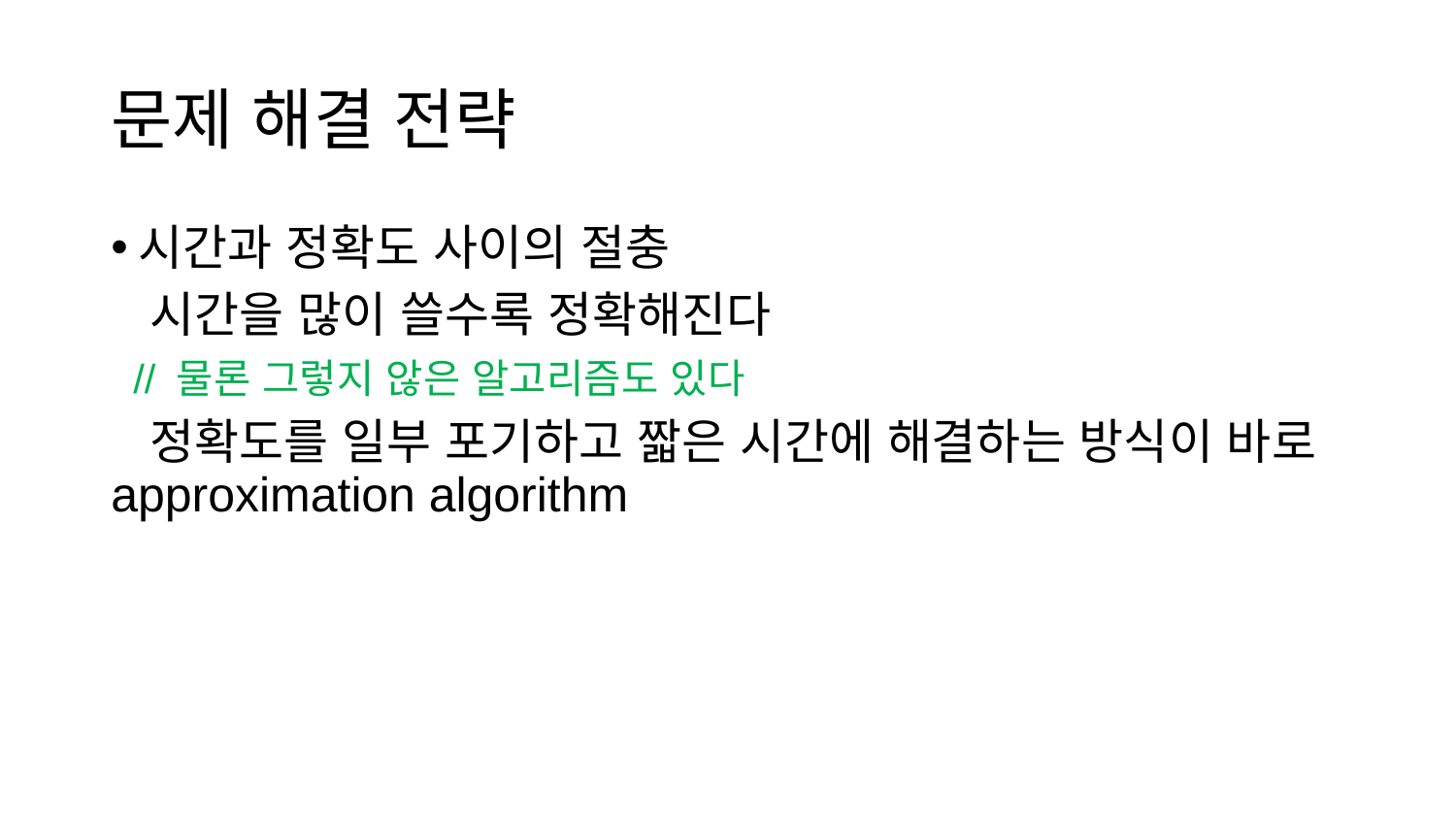

# 문제 해결 전략
시간과 정확도 사이의 절충
  시간을 많이 쓸수록 정확해진다
  // 물론 그렇지 않은 알고리즘도 있다
  정확도를 일부 포기하고 짧은 시간에 해결하는 방식이 바로 approximation algorithm